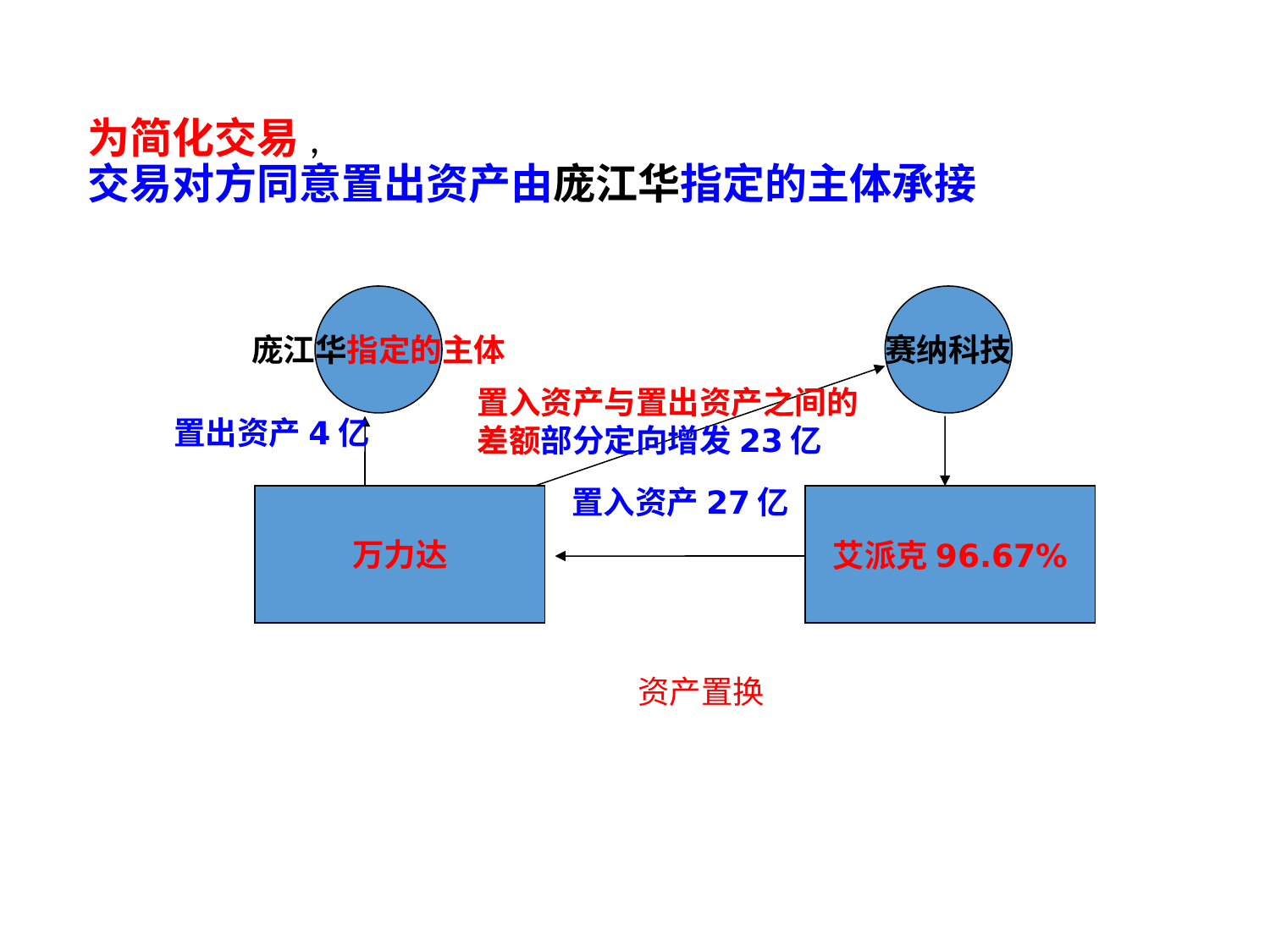

# 为简化交易, 交易对方同意置出资产由庞江华指定的主体承接

庞江华指定的主体
赛纳科技

置入资产与置出资产之间的
差额部分定向增发23亿

    置出资产4亿

置入资产27亿
万力达
艾派克96.67%

资产置换